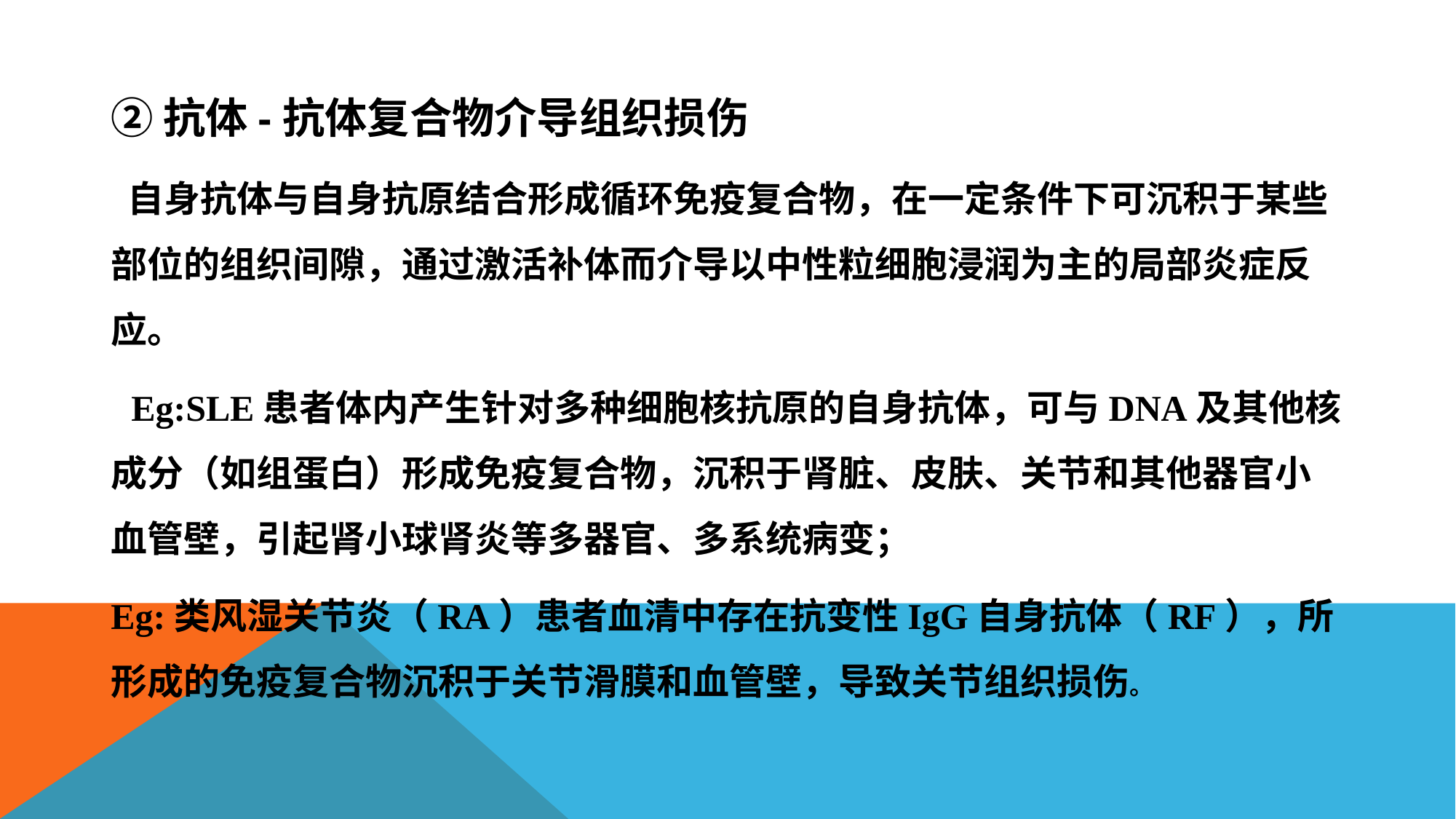

②抗体-抗体复合物介导组织损伤
  自身抗体与自身抗原结合形成循环免疫复合物，在一定条件下可沉积于某些部位的组织间隙，通过激活补体而介导以中性粒细胞浸润为主的局部炎症反应。
  Eg:SLE患者体内产生针对多种细胞核抗原的自身抗体，可与DNA及其他核成分（如组蛋白）形成免疫复合物，沉积于肾脏、皮肤、关节和其他器官小血管壁，引起肾小球肾炎等多器官、多系统病变；
Eg:类风湿关节炎（RA）患者血清中存在抗变性IgG自身抗体（RF），所形成的免疫复合物沉积于关节滑膜和血管壁，导致关节组织损伤。